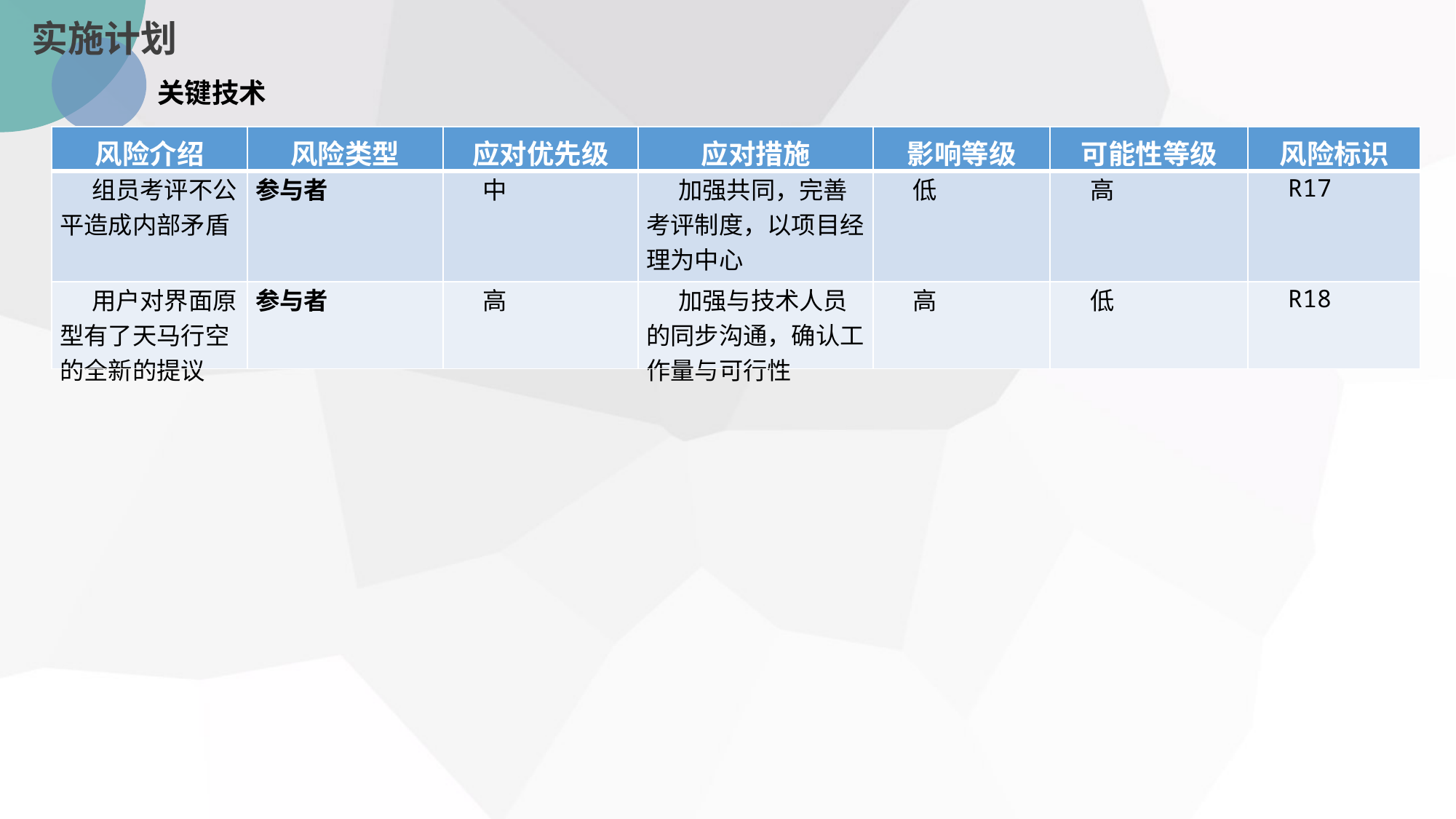

实施计划

关键技术
| 风险介绍 | 风险类型 | 应对优先级 | 应对措施 | 影响等级 | 可能性等级 | 风险标识 |
| --- | --- | --- | --- | --- | --- | --- |
| 组员考评不公平造成内部矛盾 | 参与者 | 中 | 加强共同，完善考评制度，以项目经理为中心 | 低 | 高 | R17 |
| 用户对界面原型有了天马行空的全新的提议 | 参与者 | 高 | 加强与技术人员的同步沟通，确认工作量与可行性 | 高 | 低 | R18 |